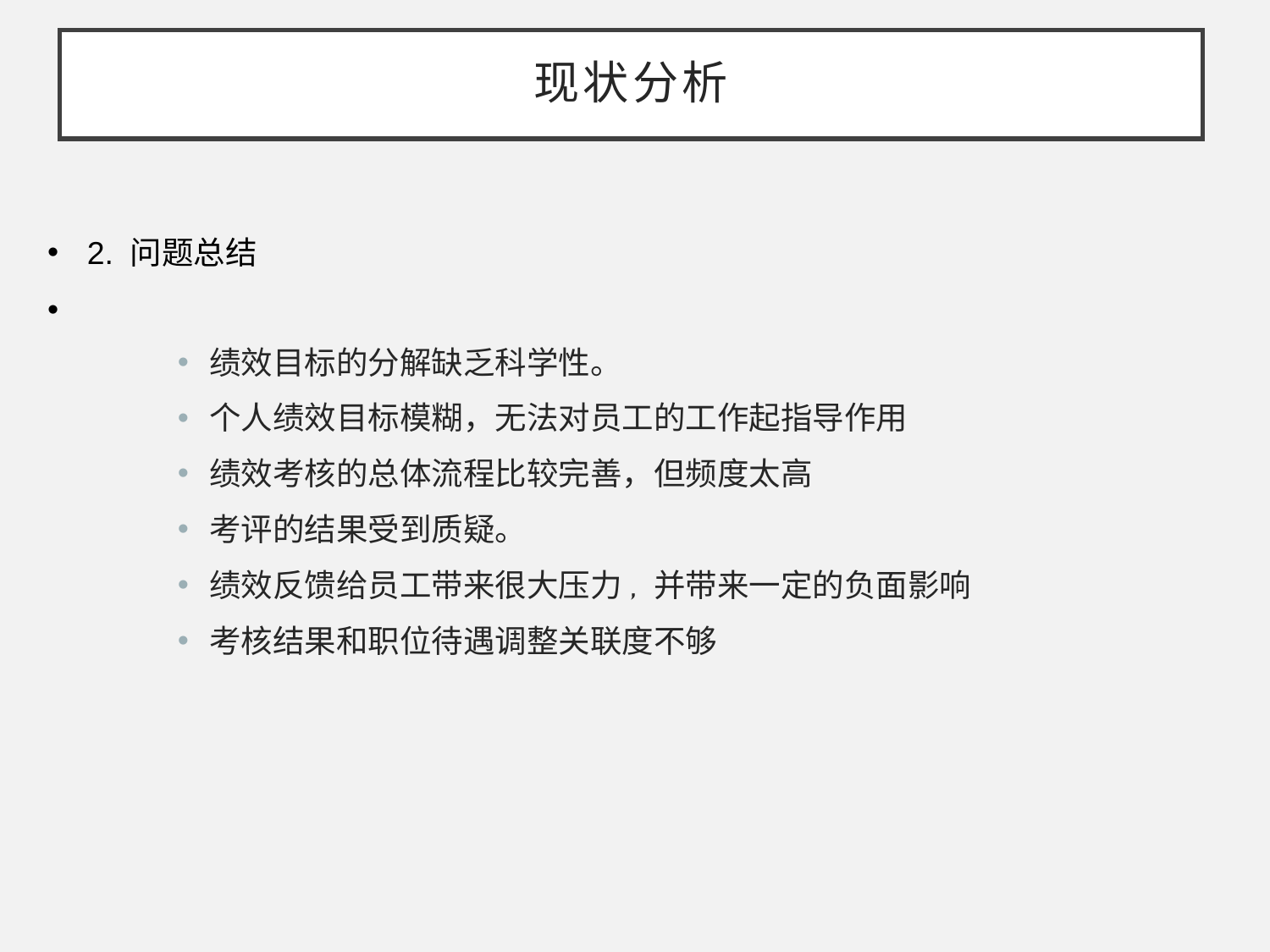

# 现状分析

2. 问题总结

绩效目标的分解缺乏科学性。
个人绩效目标模糊，无法对员工的工作起指导作用
绩效考核的总体流程比较完善，但频度太高
考评的结果受到质疑。
绩效反馈给员工带来很大压力, 并带来一定的负面影响
考核结果和职位待遇调整关联度不够